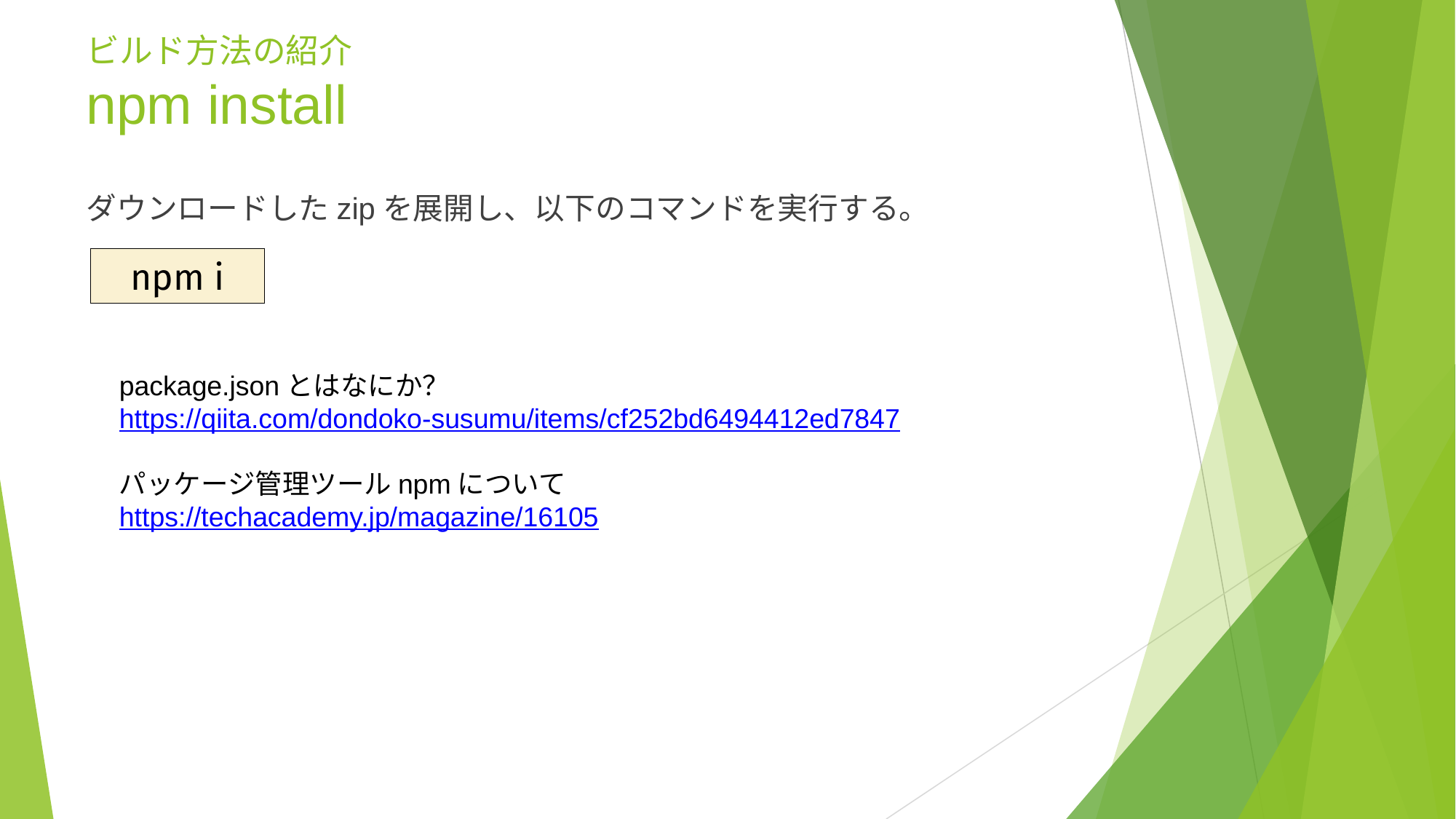

# ビルド方法の紹介 npm install
ダウンロードしたzipを展開し、以下のコマンドを実行する。
npm i
package.jsonとはなにか？
https://qiita.com/dondoko-susumu/items/cf252bd6494412ed7847

パッケージ管理ツールnpmについて
https://techacademy.jp/magazine/16105